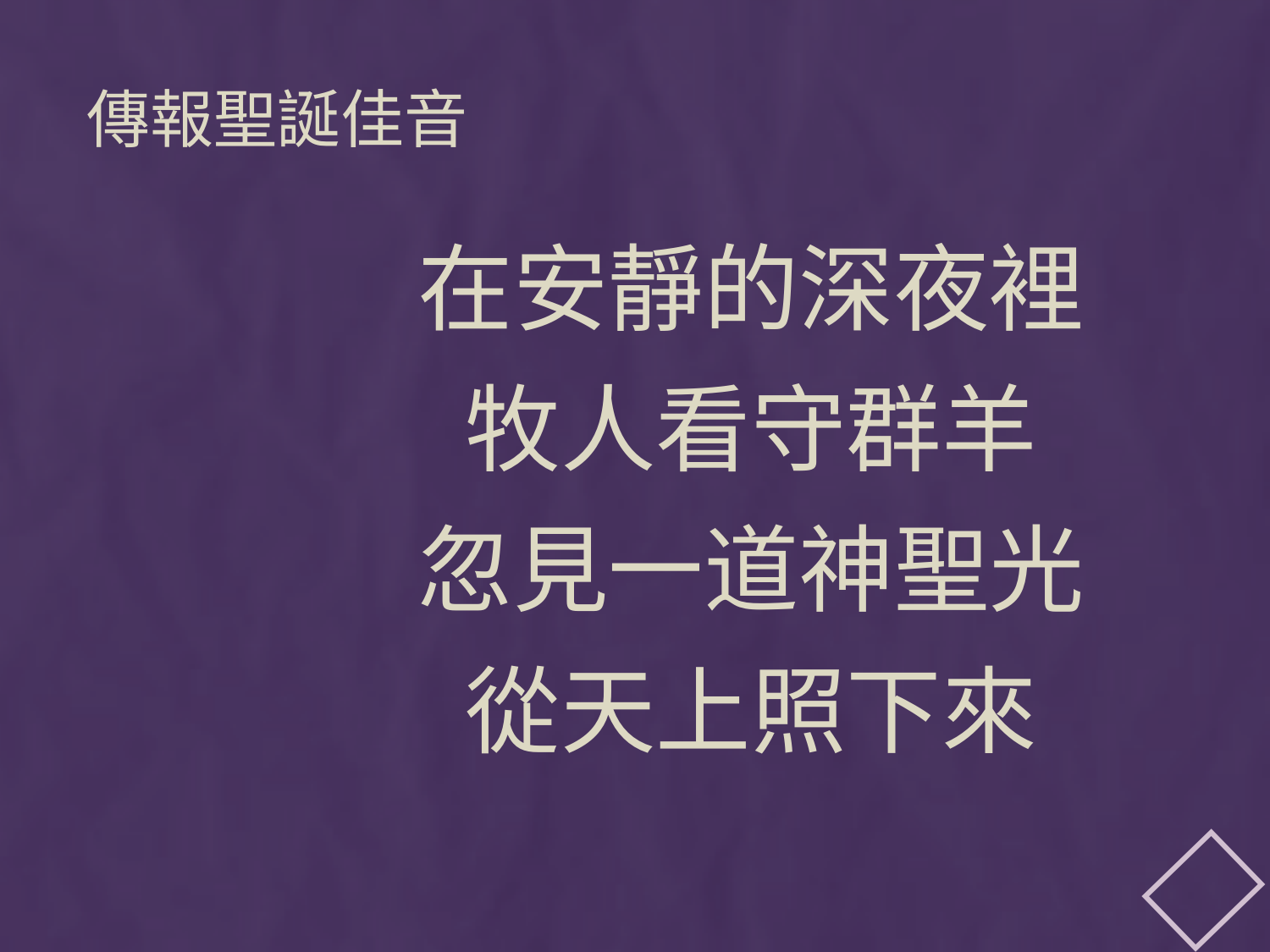

# 傳報聖誕佳音
在安靜的深夜裡
牧人看守群羊
忽見一道神聖光
從天上照下來